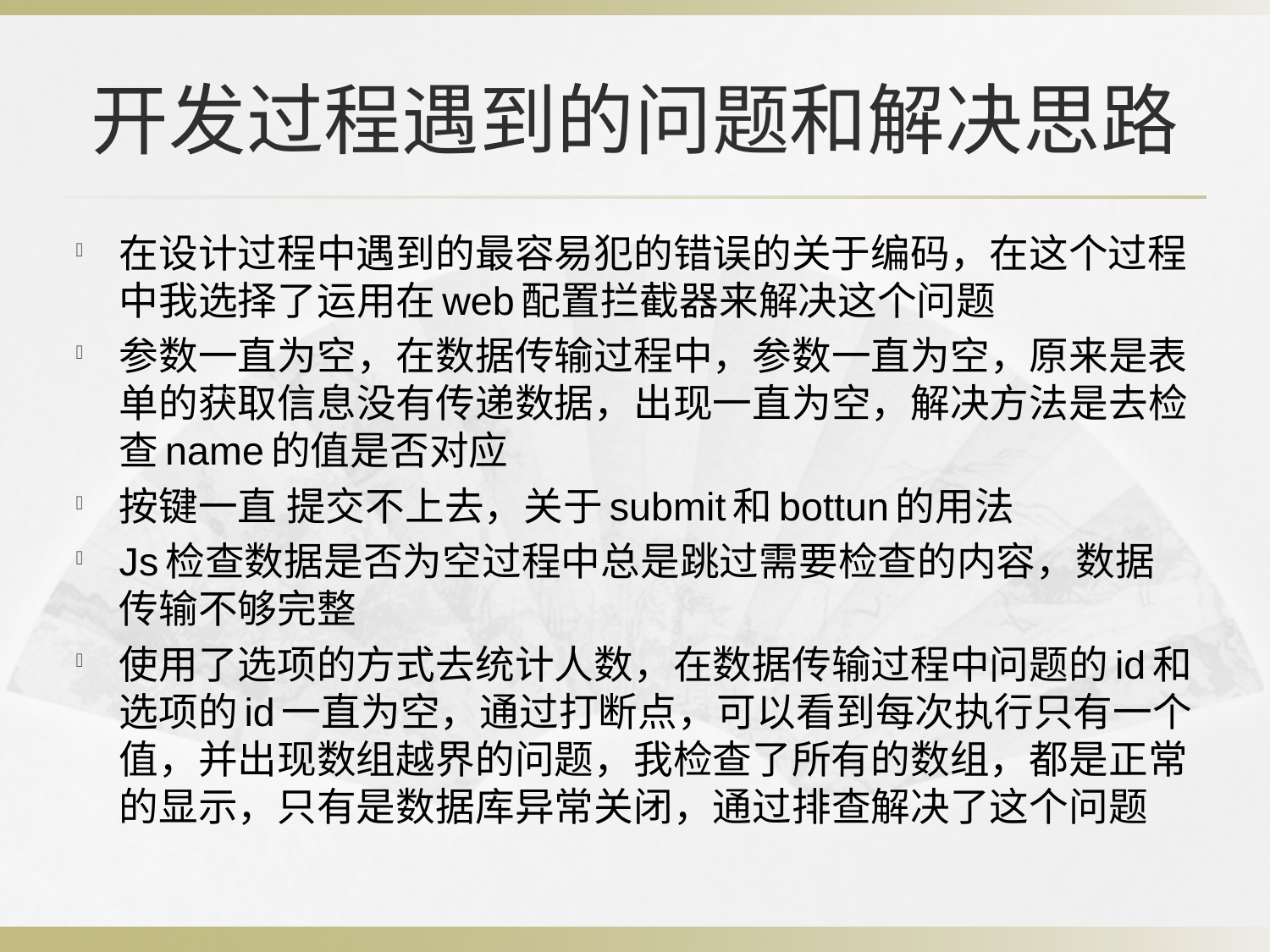

# 开发过程遇到的问题和解决思路
在设计过程中遇到的最容易犯的错误的关于编码，在这个过程中我选择了运用在web配置拦截器来解决这个问题
参数一直为空，在数据传输过程中，参数一直为空，原来是表单的获取信息没有传递数据，出现一直为空，解决方法是去检查name的值是否对应
按键一直 提交不上去，关于submit和bottun的用法
Js检查数据是否为空过程中总是跳过需要检查的内容，数据传输不够完整
使用了选项的方式去统计人数，在数据传输过程中问题的id和选项的id一直为空，通过打断点，可以看到每次执行只有一个值，并出现数组越界的问题，我检查了所有的数组，都是正常的显示，只有是数据库异常关闭，通过排查解决了这个问题